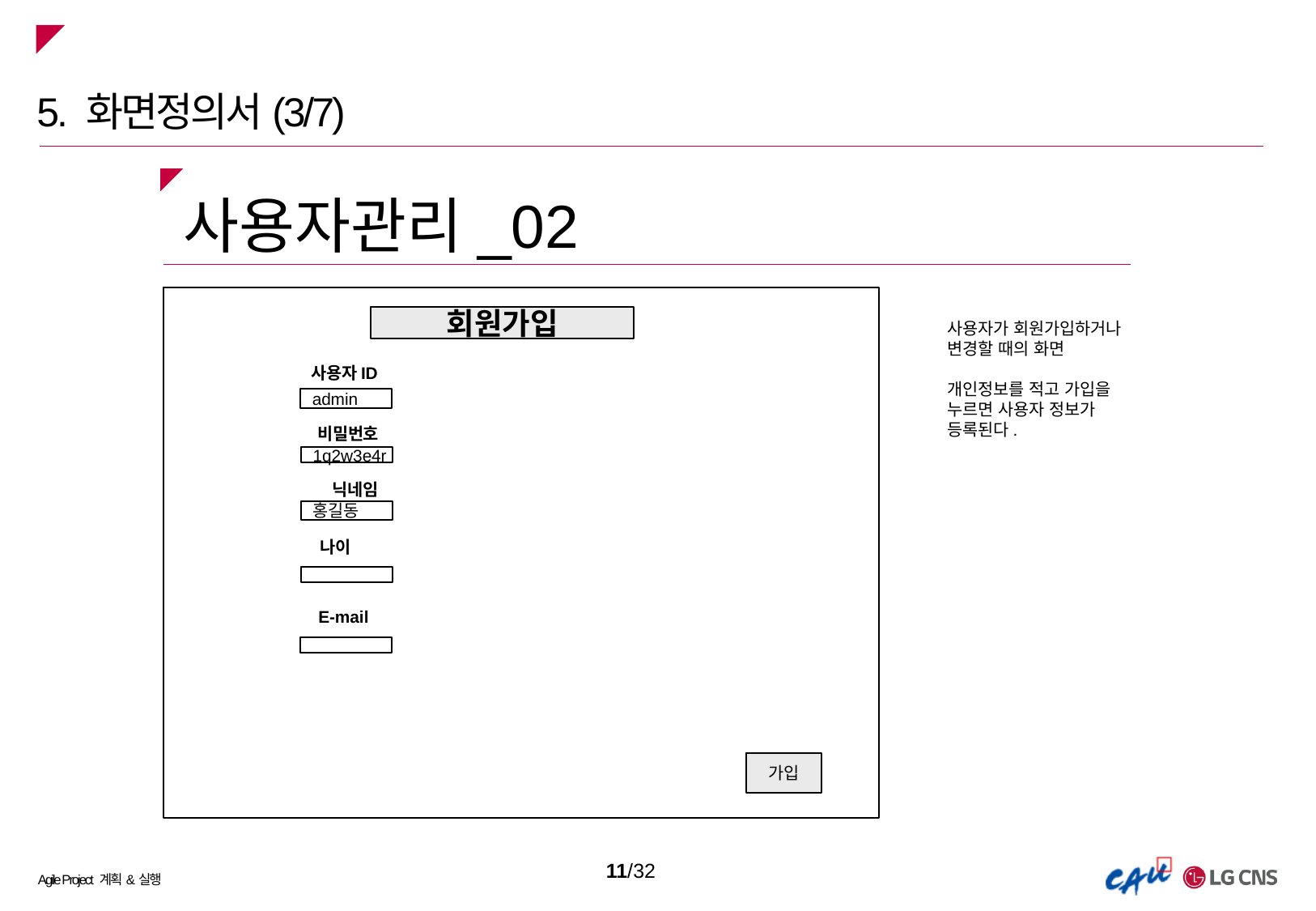

5. 화면정의서(3/7)

사용자관리_02

회원가입
사용자가 회원가입하거나 변경할 때의 화면

개인정보를 적고 가입을 누르면 사용자 정보가 등록된다.
사용자ID
admin
비밀번호
1q2w3e4r
닉네임
홍길동
나이

E-mail

가입